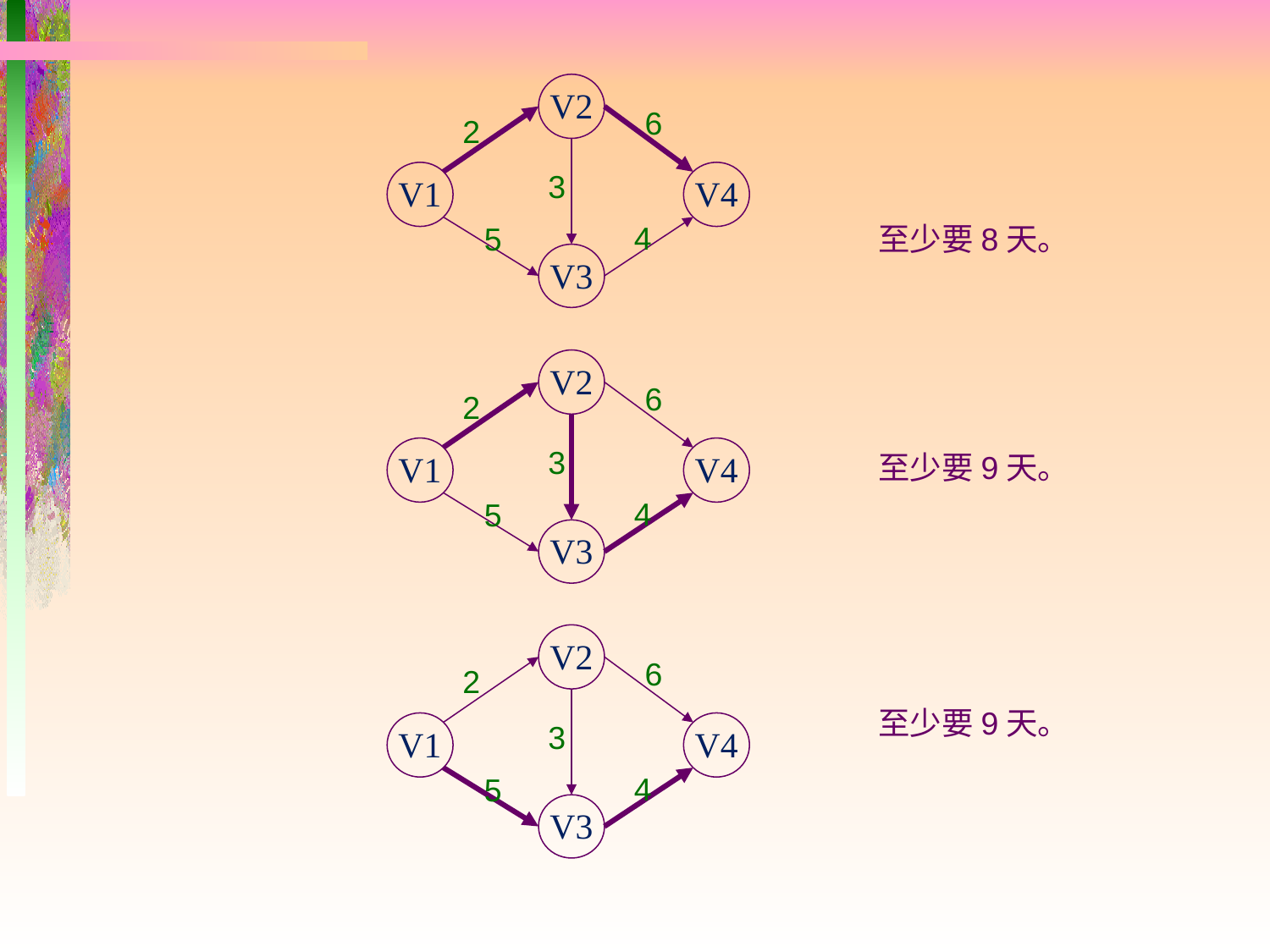

V2
6
2
3
V1
V4
4
5
至少要8天。
V3
V2
6
2
3
V1
V4
4
5
V3
至少要9天。
V2
6
2
3
V1
V4
4
5
V3
至少要9天。